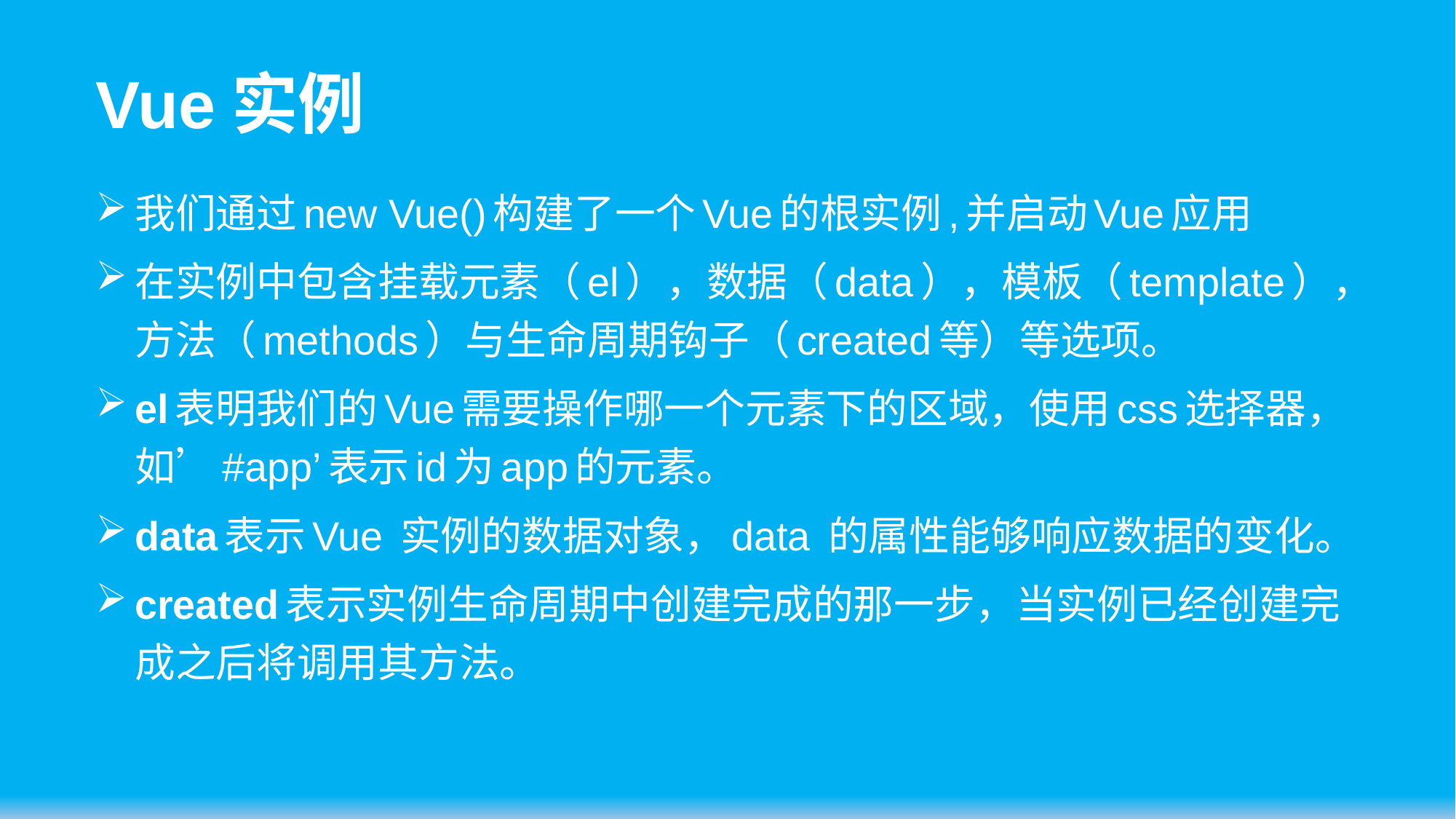

# Vue实例
我们通过new Vue()构建了一个Vue的根实例,并启动Vue应用
在实例中包含挂载元素（el），数据（data），模板（template），方法（methods）与生命周期钩子（created等）等选项。
el表明我们的Vue需要操作哪一个元素下的区域，使用css选择器，如’#app’表示id为app的元素。
data表示Vue 实例的数据对象，data 的属性能够响应数据的变化。
created表示实例生命周期中创建完成的那一步，当实例已经创建完成之后将调用其方法。